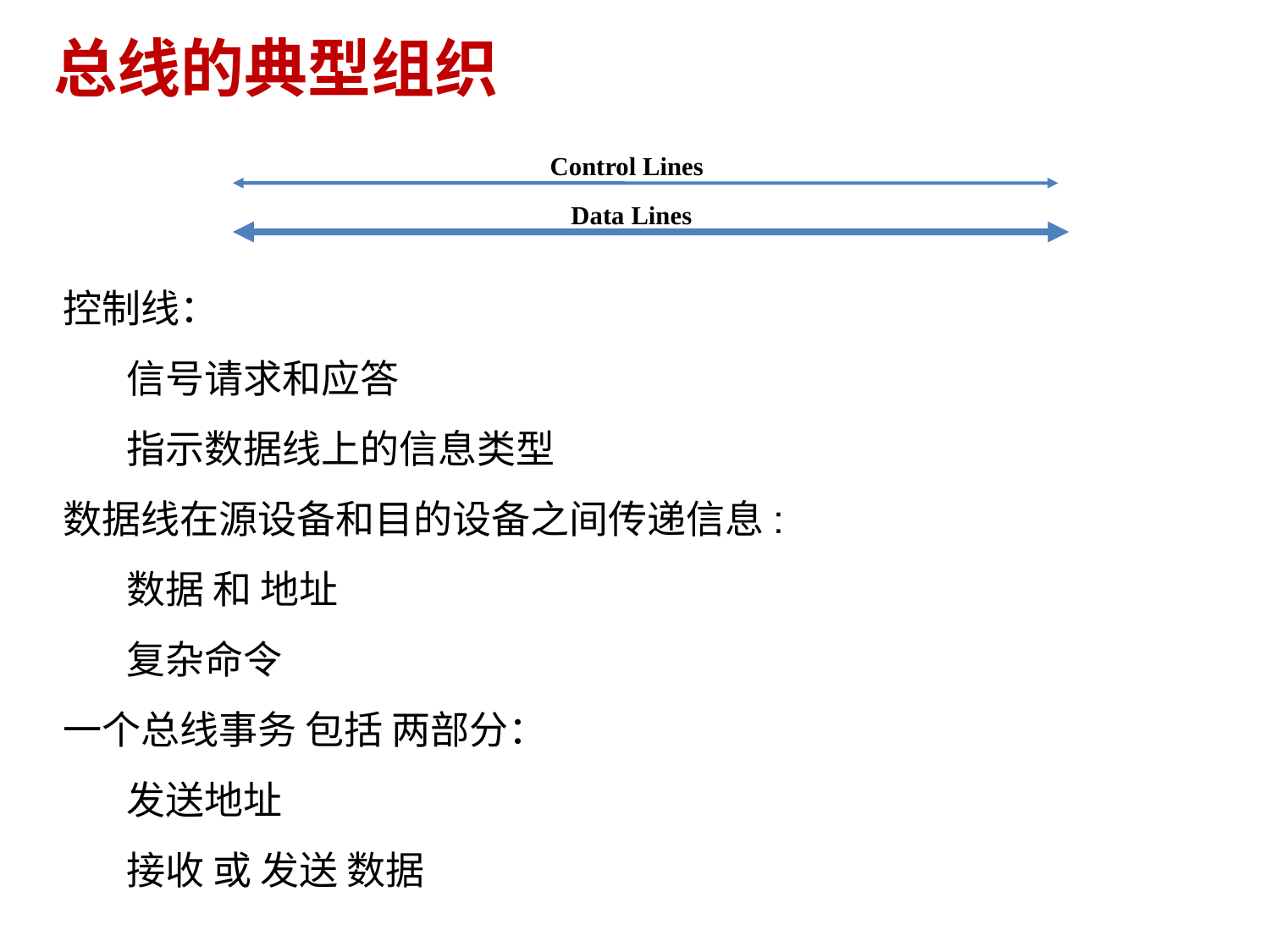

# 总线的典型组织
Control Lines

Data Lines

控制线：
信号请求和应答
指示数据线上的信息类型
数据线在源设备和目的设备之间传递信息:
数据 和 地址
复杂命令
一个总线事务 包括 两部分：
发送地址
接收 或 发送 数据